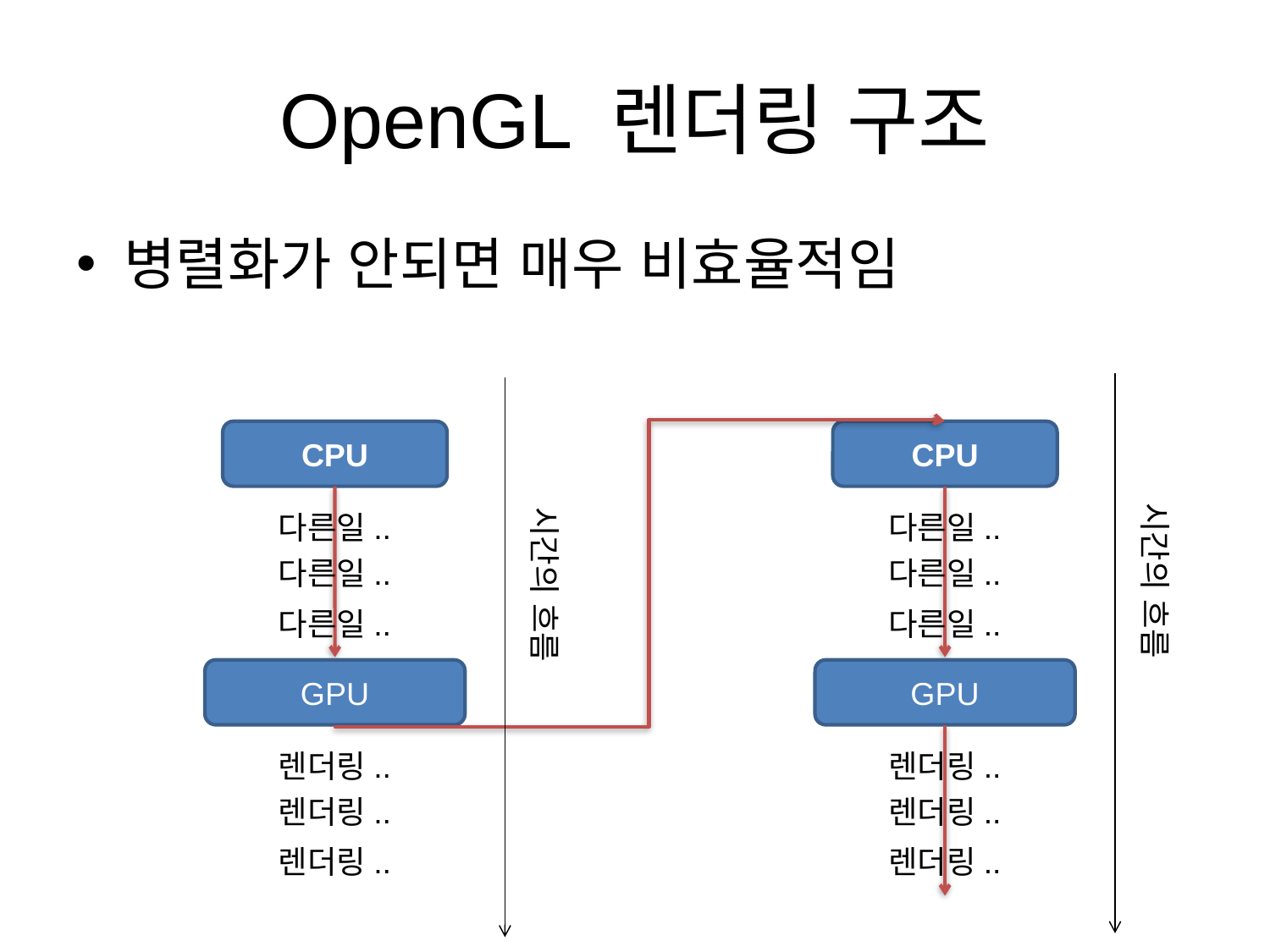

# OpenGL 렌더링 구조
병렬화가 안되면 매우 비효율적임
CPU
CPU
시간의 흐름
시간의 흐름
다른일..
다른일..
다른일..
다른일..
다른일..
다른일..
GPU
GPU
렌더링..
렌더링..
렌더링..
렌더링..
렌더링..
렌더링..